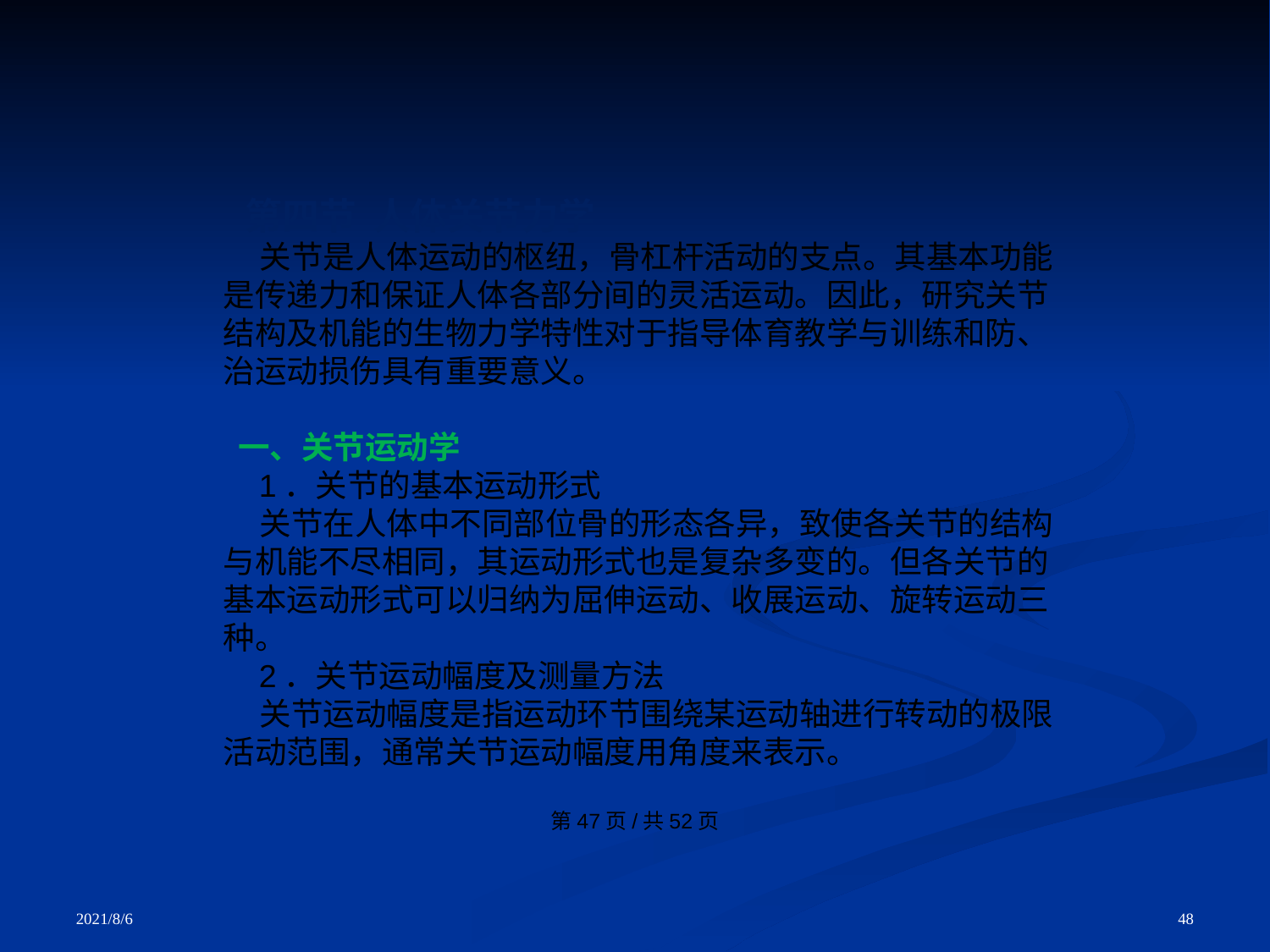

第47页/共52页
  第四节  人体关节力学
    关节是人体运动的枢纽，骨杠杆活动的支点。其基本功能是传递力和保证人体各部分间的灵活运动。因此，研究关节结构及机能的生物力学特性对于指导体育教学与训练和防、治运动损伤具有重要意义。

 一、关节运动学
    1．关节的基本运动形式
    关节在人体中不同部位骨的形态各异，致使各关节的结构与机能不尽相同，其运动形式也是复杂多变的。但各关节的基本运动形式可以归纳为屈伸运动、收展运动、旋转运动三种。
    2．关节运动幅度及测量方法
    关节运动幅度是指运动环节围绕某运动轴进行转动的极限活动范围，通常关节运动幅度用角度来表示。
48
2021/8/6